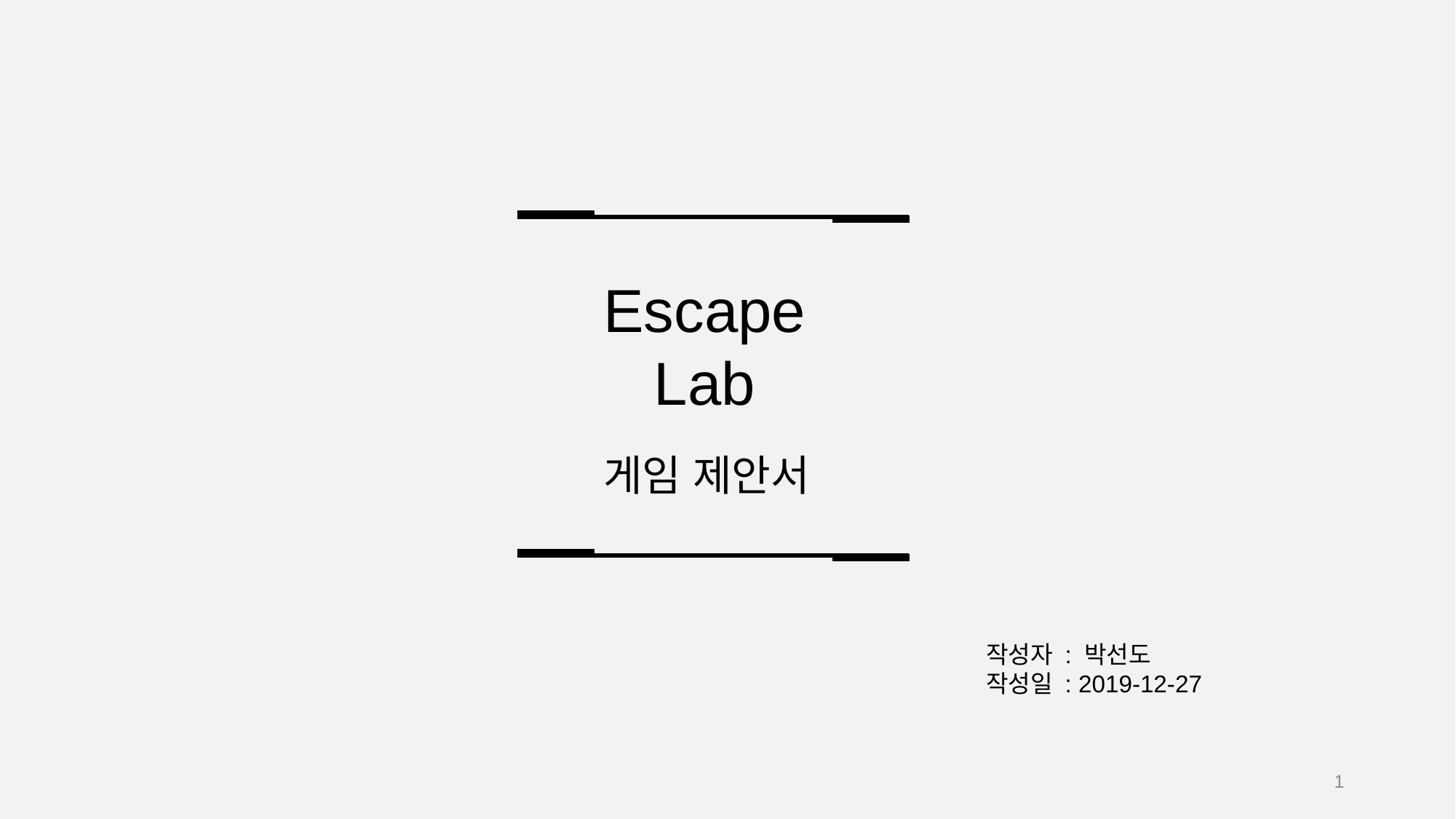

Escape
Lab
게임 제안서

작성자 : 박선도
작성일 : 2019-12-27
1